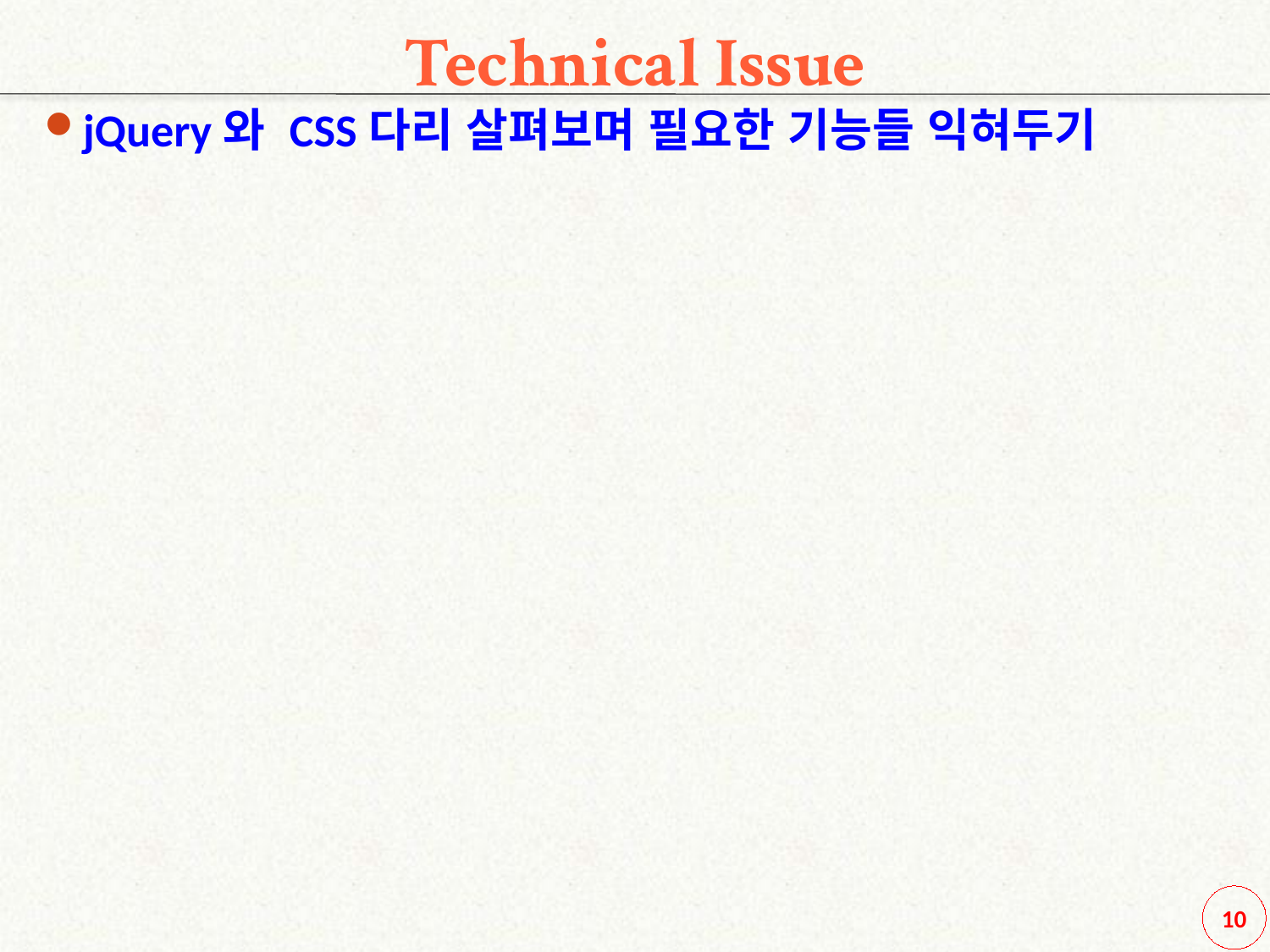

Technical Issue
jQuery와 CSS다리 살펴보며 필요한 기능들 익혀두기